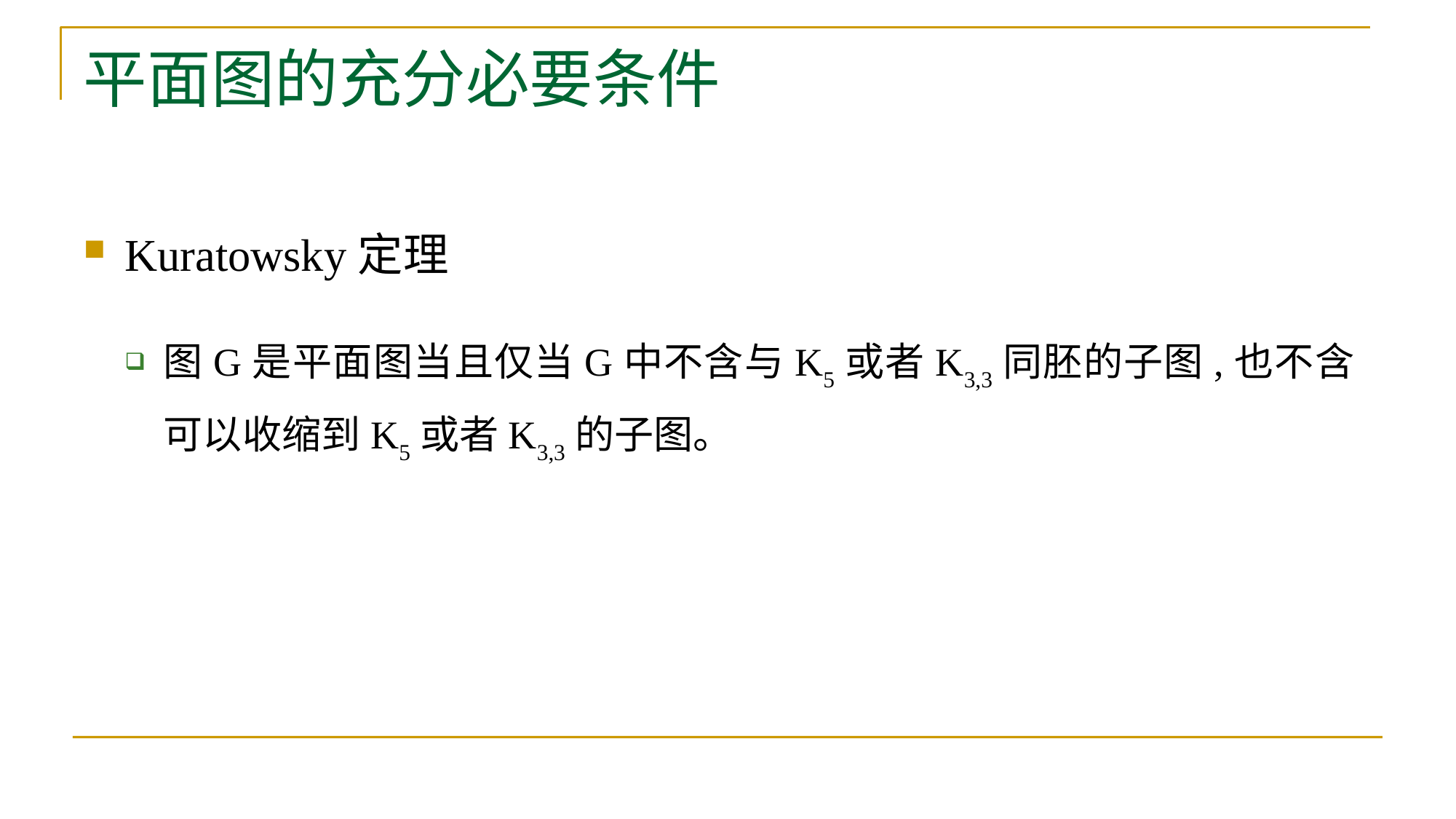

# 平面图的充分必要条件
Kuratowsky定理
图G是平面图当且仅当G中不含与K5或者K3,3同胚的子图,也不含可以收缩到K5或者K3,3的子图。